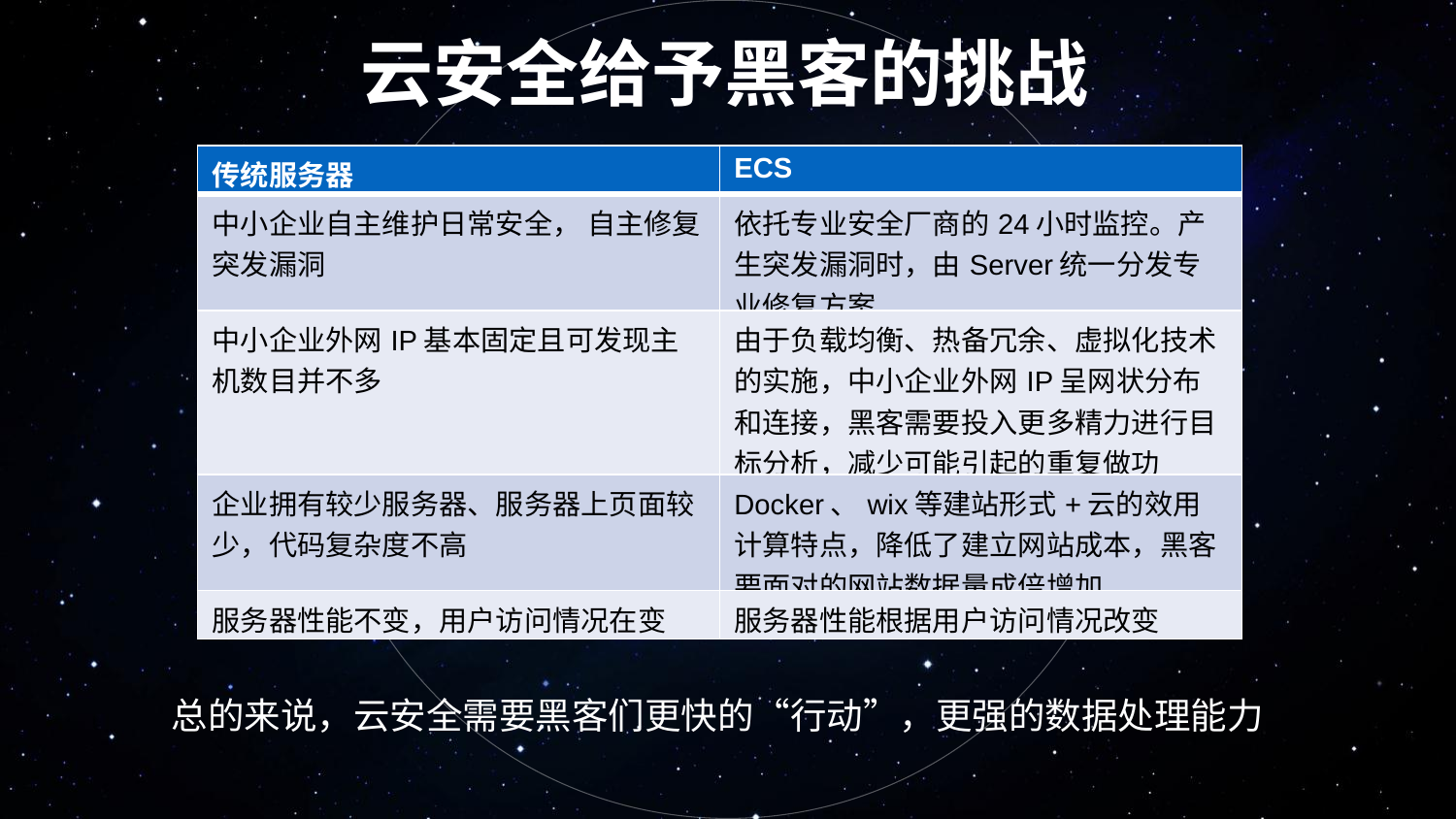

云安全给予黑客的挑战

| 传统服务器 | ECS |
| --- | --- |
| 中小企业自主维护日常安全， 自主修复突发漏洞 | 依托专业安全厂商的24小时监控。产生突发漏洞时，由Server统一分发专业修复方案 |
| 中小企业外网IP基本固定且可发现主机数目并不多 | 由于负载均衡、热备冗余、虚拟化技术的实施，中小企业外网IP呈网状分布和连接，黑客需要投入更多精力进行目标分析，减少可能引起的重复做功 |
| 企业拥有较少服务器、服务器上页面较少，代码复杂度不高 | Docker、wix等建站形式+云的效用计算特点，降低了建立网站成本，黑客要面对的网站数据量成倍增加 |
| 服务器性能不变，用户访问情况在变 | 服务器性能根据用户访问情况改变 |

总的来说，云安全需要黑客们更快的“行动”，更强的数据处理能力